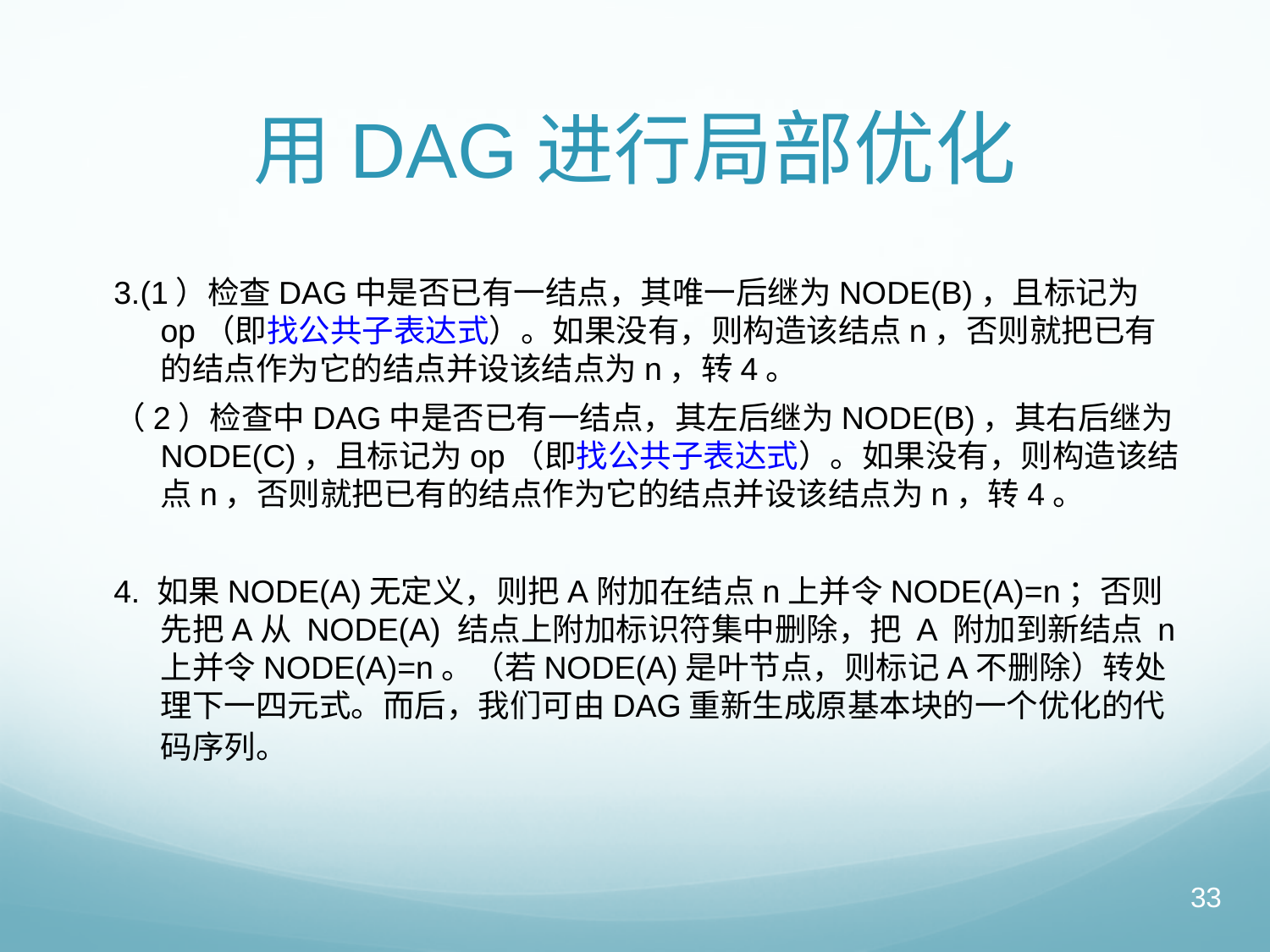

# 用DAG进行局部优化
3.(1）检查DAG中是否已有一结点，其唯一后继为NODE(B)，且标记为 op（即找公共子表达式）。如果没有，则构造该结点n，否则就把已有的结点作为它的结点并设该结点为n，转4。
（2）检查中DAG中是否已有一结点，其左后继为NODE(B)，其右后继为NODE(C)，且标记为op（即找公共子表达式）。如果没有，则构造该结点n，否则就把已有的结点作为它的结点并设该结点为n，转4。

4. 如果NODE(A)无定义，则把A附加在结点n上并令NODE(A)=n；否则先把A从 NODE(A) 结点上附加标识符集中删除，把 A 附加到新结点 n 上并令NODE(A)=n。（若NODE(A)是叶节点，则标记A不删除）转处理下一四元式。而后，我们可由DAG重新生成原基本块的一个优化的代码序列。
33